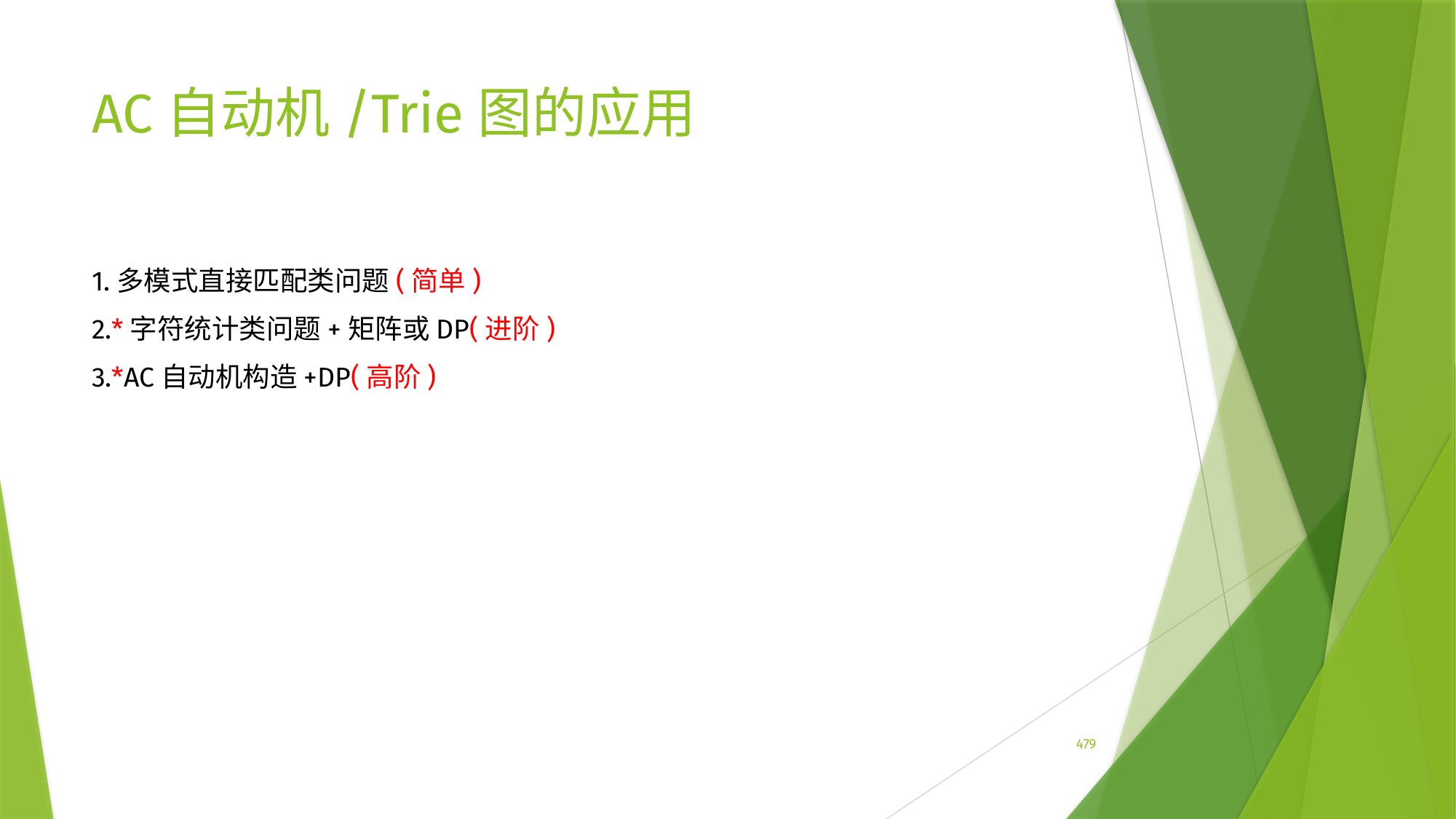

# AC自动机/Trie图的应用
1.多模式直接匹配类问题(简单)
2.*字符统计类问题+矩阵或DP(进阶)
3.*AC自动机构造+DP(高阶)
479